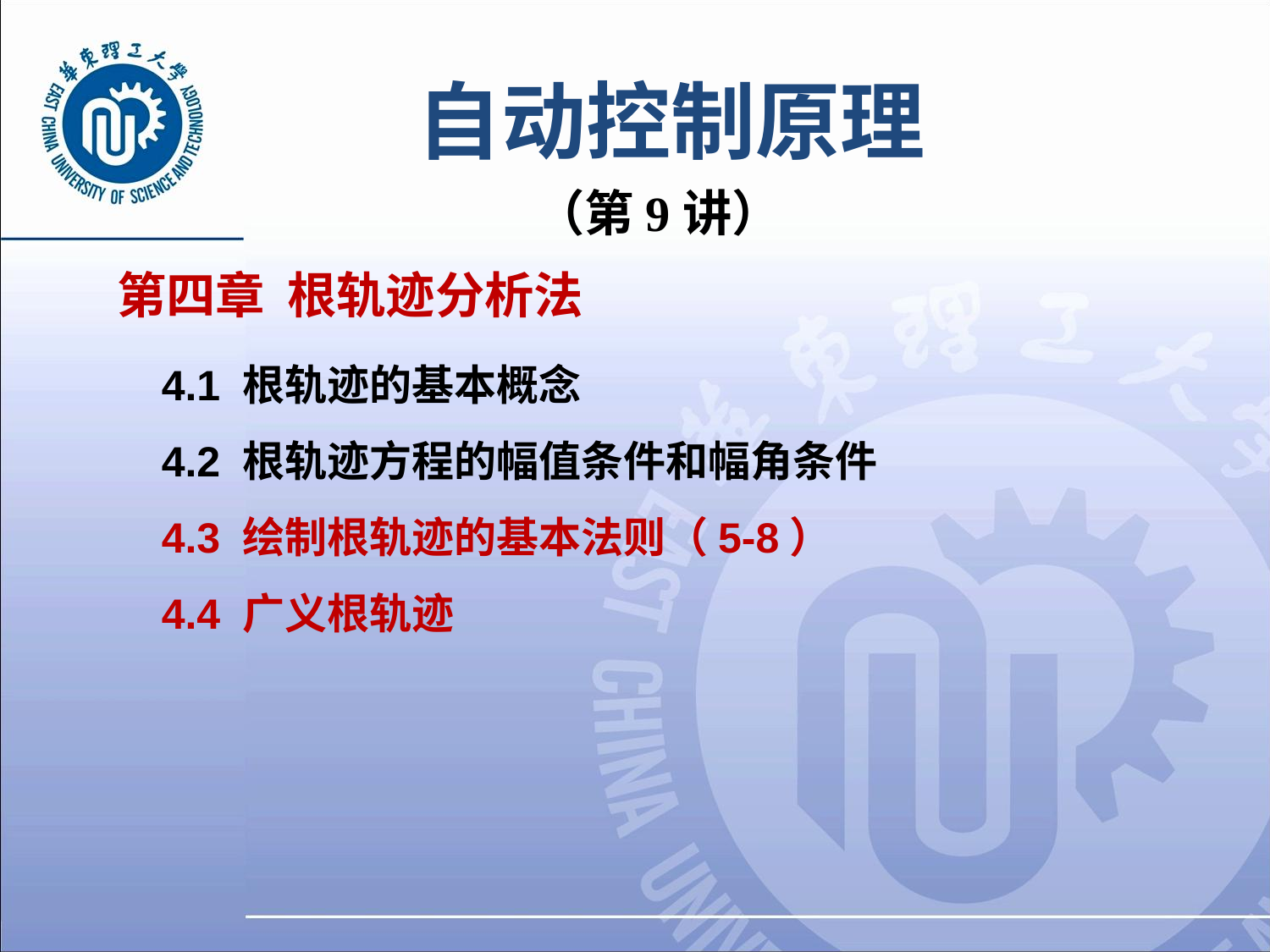

# 自动控制原理
    （第9讲）
第四章  根轨迹分析法

4.1 根轨迹的基本概念
4.2 根轨迹方程的幅值条件和幅角条件
4.3 绘制根轨迹的基本法则（5-8）
4.4 广义根轨迹